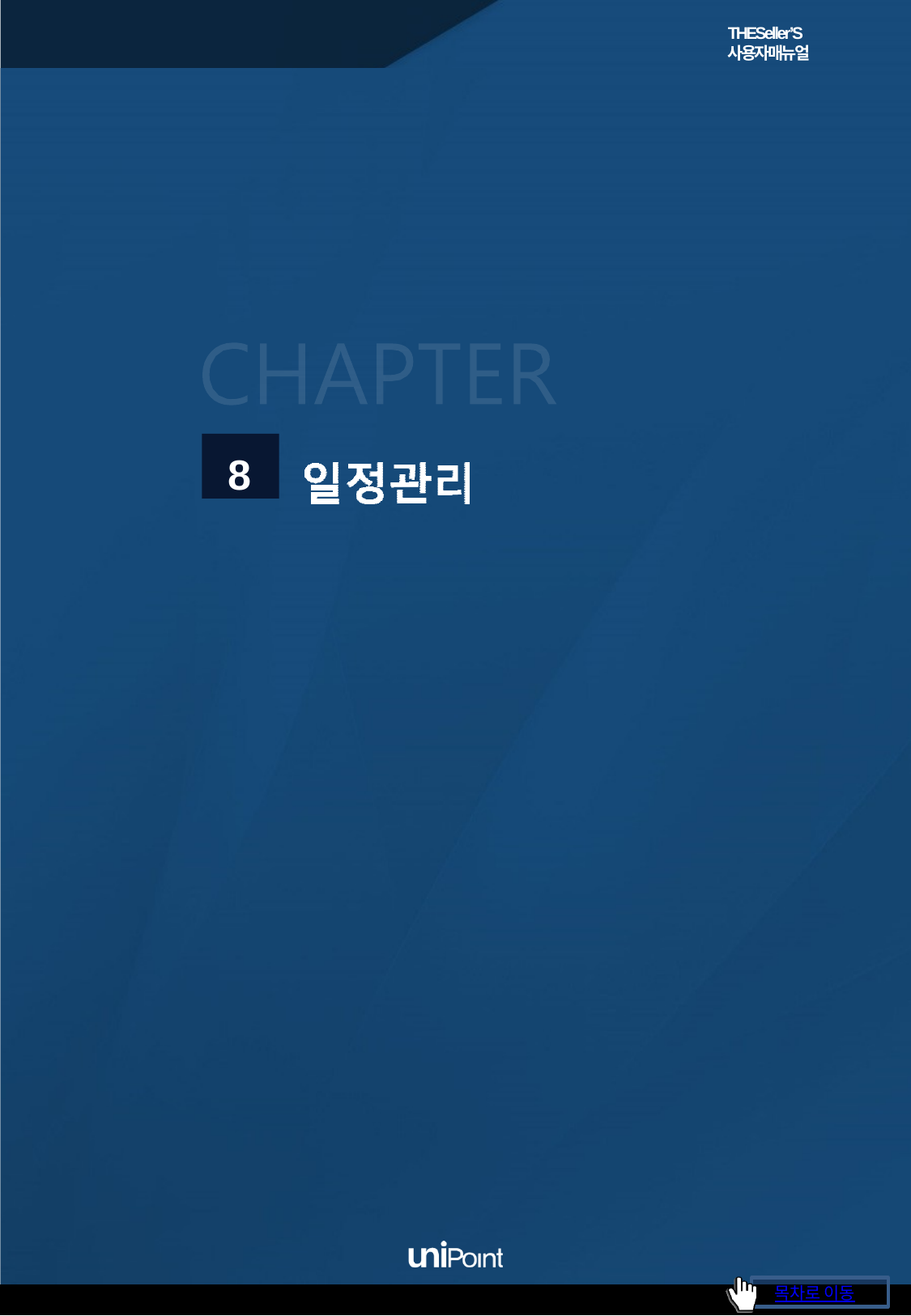

THESeller’S사용자매뉴얼

THE Seller’S 사용자 매뉴얼
8

목차로 이동
III---666666